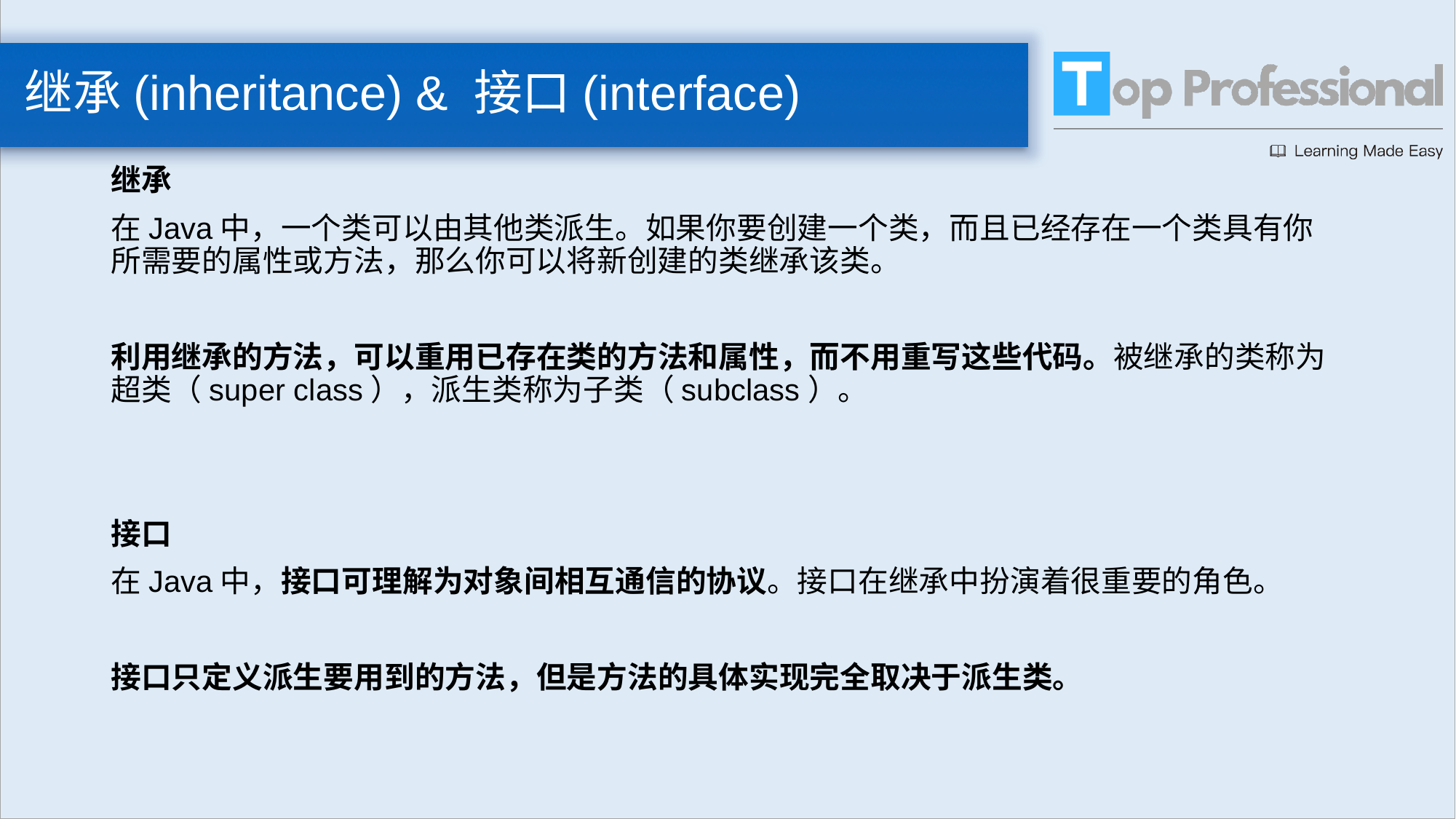

# 继承(inheritance) & 接口(interface)
继承
在Java中，一个类可以由其他类派生。如果你要创建一个类，而且已经存在一个类具有你所需要的属性或方法，那么你可以将新创建的类继承该类。

利用继承的方法，可以重用已存在类的方法和属性，而不用重写这些代码。被继承的类称为超类（super class），派生类称为子类（subclass）。

接口
在Java中，接口可理解为对象间相互通信的协议。接口在继承中扮演着很重要的角色。

接口只定义派生要用到的方法，但是方法的具体实现完全取决于派生类。